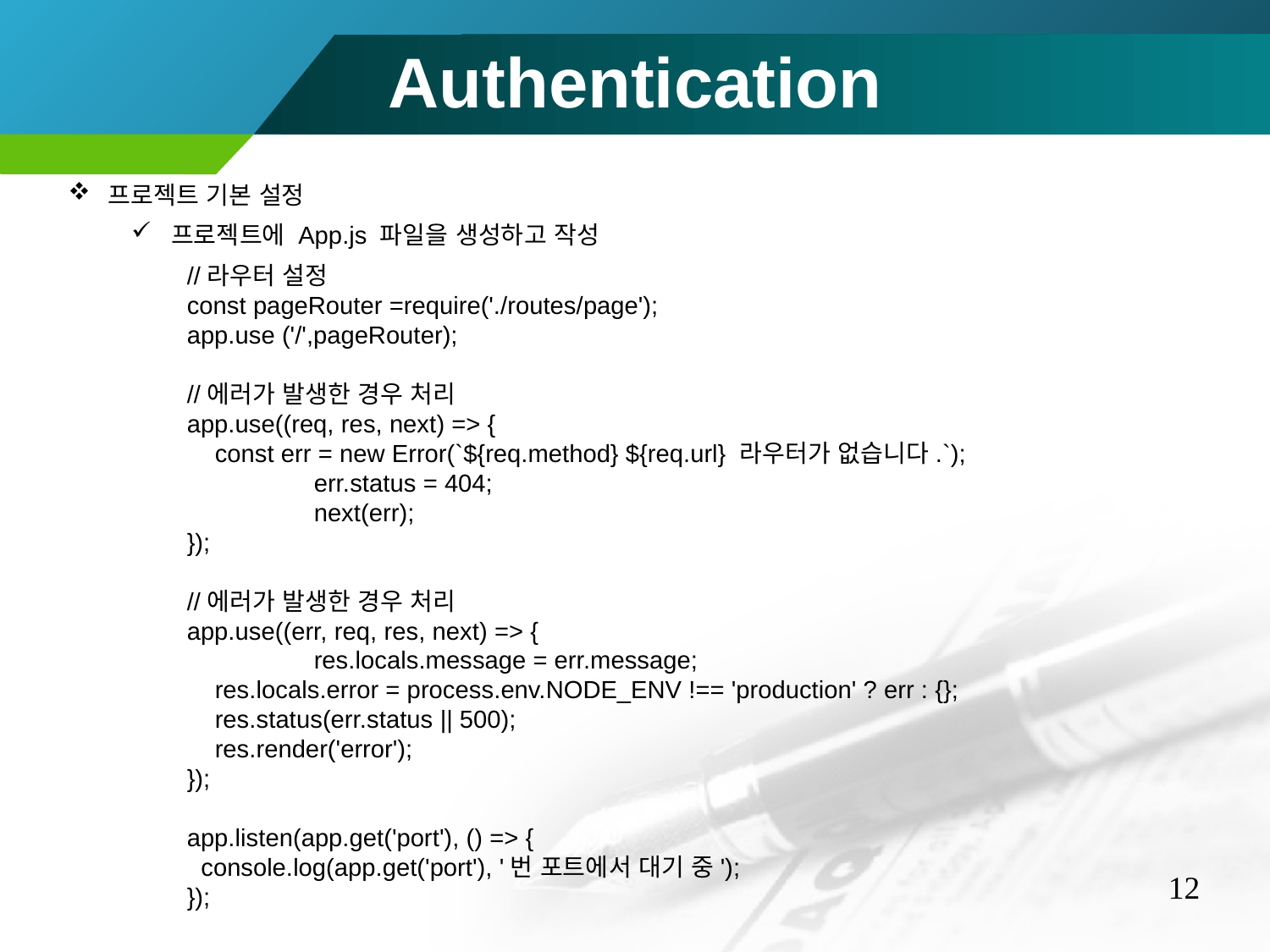

Authentication
프로젝트 기본 설정
프로젝트에 App.js 파일을 생성하고 작성
//라우터 설정
const pageRouter =require('./routes/page');
app.use ('/',pageRouter);

//에러가 발생한 경우 처리
app.use((req, res, next) => {
    const err = new Error(`${req.method} ${req.url} 라우터가 없습니다.`);
	err.status = 404;
	next(err);
});

//에러가 발생한 경우 처리
app.use((err, req, res, next) => {
	res.locals.message = err.message;
    res.locals.error = process.env.NODE_ENV !== 'production' ? err : {};
    res.status(err.status || 500);
    res.render('error');
});

app.listen(app.get('port'), () => {
  console.log(app.get('port'), '번 포트에서 대기 중');
});
12